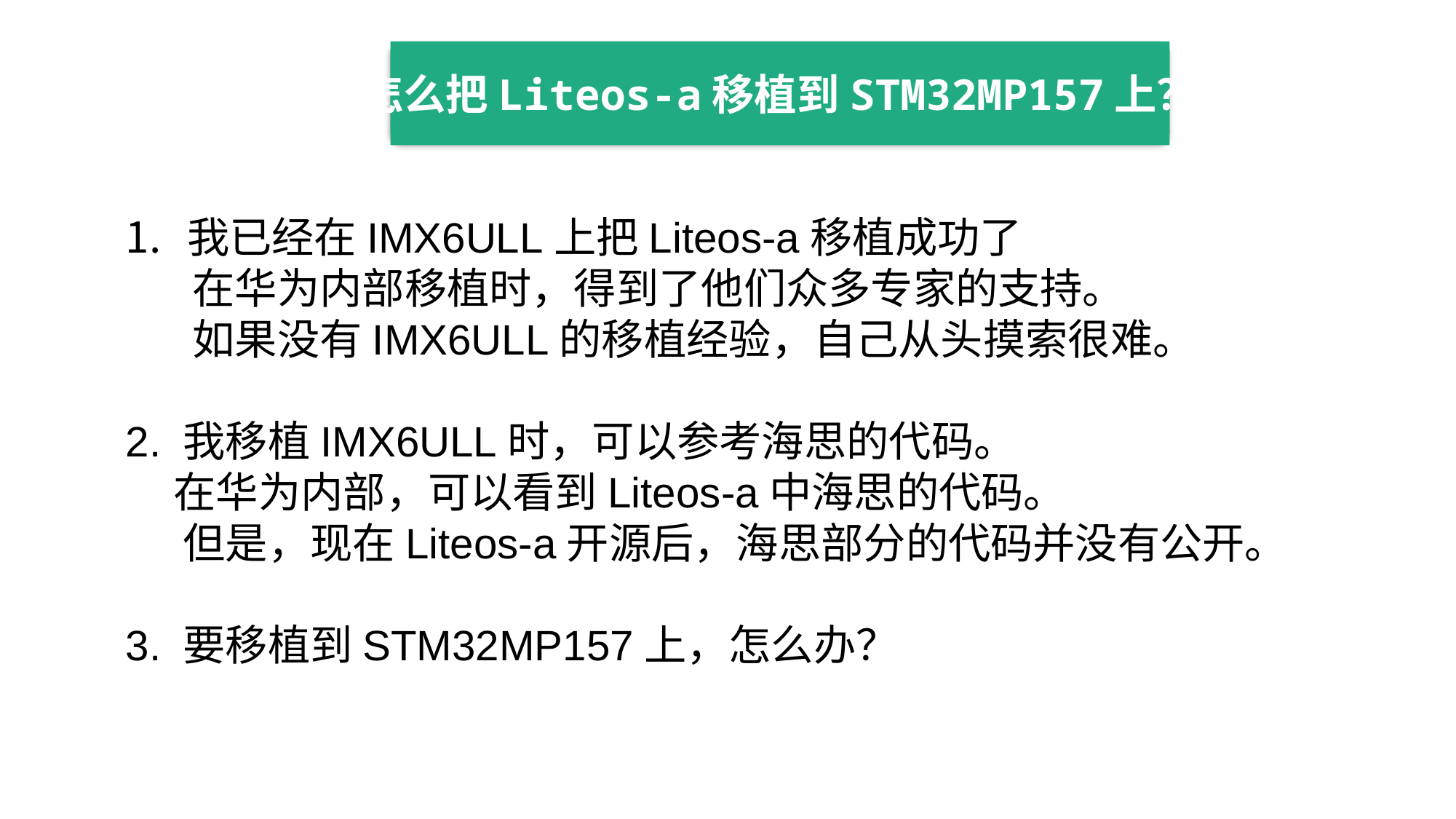

怎么把Liteos-a移植到STM32MP157上？
我已经在IMX6ULL上把Liteos-a移植成功了
      在华为内部移植时，得到了他们众多专家的支持。
      如果没有IMX6ULL的移植经验，自己从头摸索很难。

2. 我移植IMX6ULL时，可以参考海思的代码。
    在华为内部，可以看到Liteos-a中海思的代码。
     但是，现在Liteos-a开源后，海思部分的代码并没有公开。

3. 要移植到STM32MP157上，怎么办？